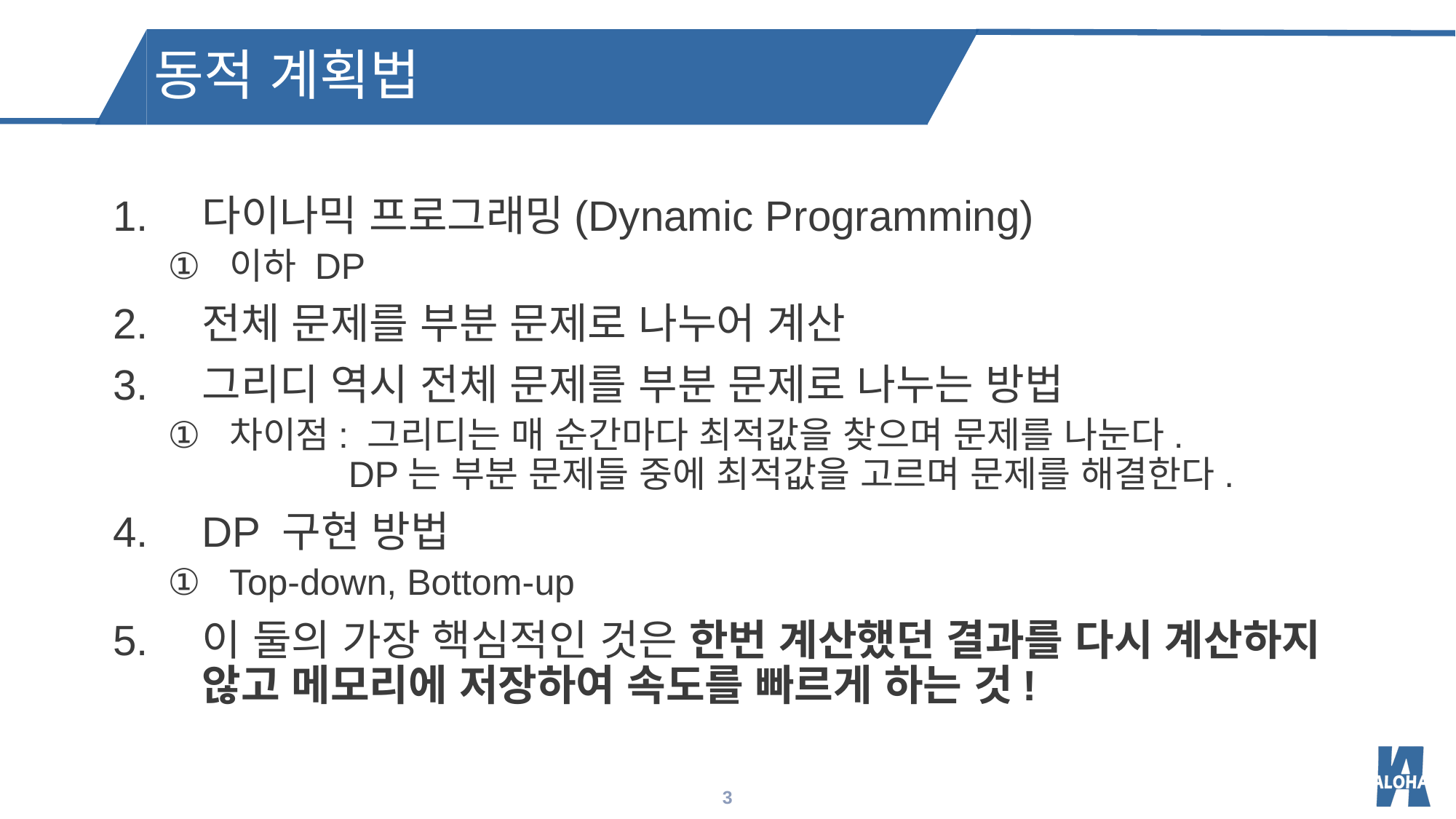

동적 계획법
다이나믹 프로그래밍(Dynamic Programming)
이하 DP
전체 문제를 부분 문제로 나누어 계산
그리디 역시 전체 문제를 부분 문제로 나누는 방법
차이점: 그리디는 매 순간마다 최적값을 찾으며 문제를 나눈다.
	 DP는 부분 문제들 중에 최적값을 고르며 문제를 해결한다.
DP 구현 방법
Top-down, Bottom-up
이 둘의 가장 핵심적인 것은 한번 계산했던 결과를 다시 계산하지 않고 메모리에 저장하여 속도를 빠르게 하는 것!
3